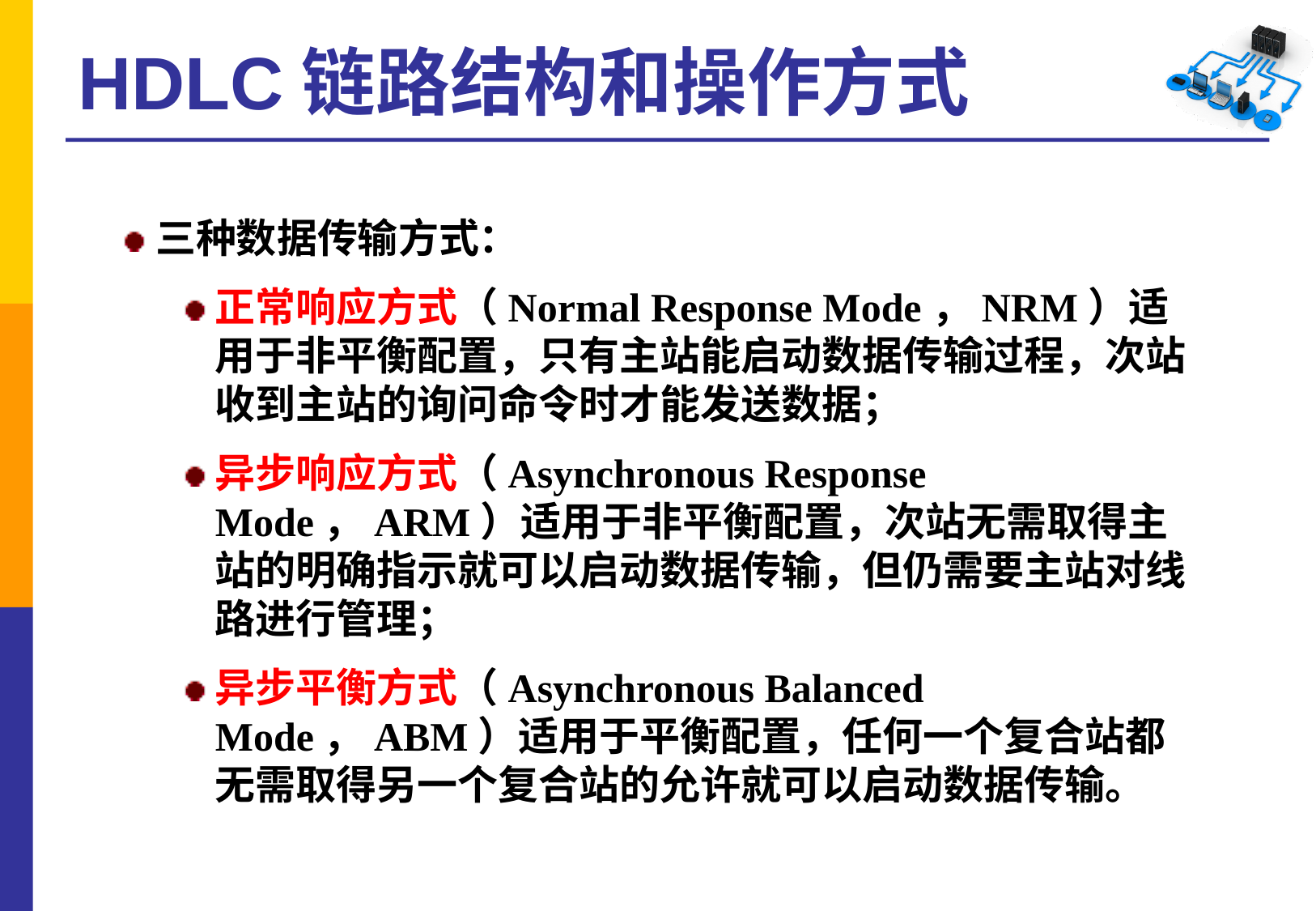

# HDLC链路结构和操作方式
三种数据传输方式：
正常响应方式（Normal Response Mode，NRM）适用于非平衡配置，只有主站能启动数据传输过程，次站收到主站的询问命令时才能发送数据；
异步响应方式（Asynchronous Response Mode，ARM）适用于非平衡配置，次站无需取得主站的明确指示就可以启动数据传输，但仍需要主站对线路进行管理；
异步平衡方式（Asynchronous Balanced Mode，ABM）适用于平衡配置，任何一个复合站都无需取得另一个复合站的允许就可以启动数据传输。